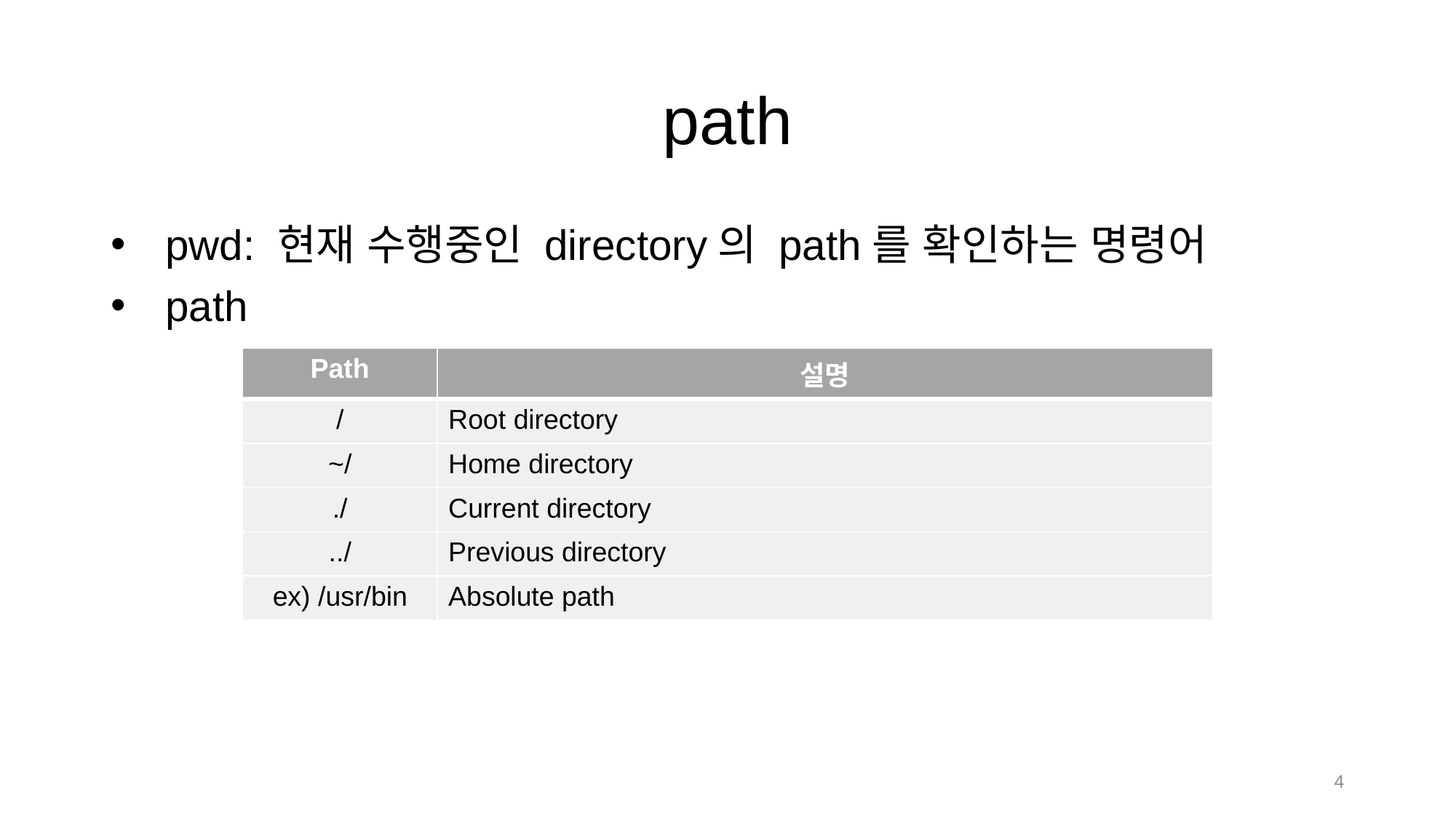

# path
pwd: 현재 수행중인 directory의 path를 확인하는 명령어
path

| Path | 설명 |
| --- | --- |
| / | Root directory |
| ~/ | Home directory |
| ./ | Current directory |
| ../ | Previous directory |
| ex) /usr/bin | Absolute path |
4